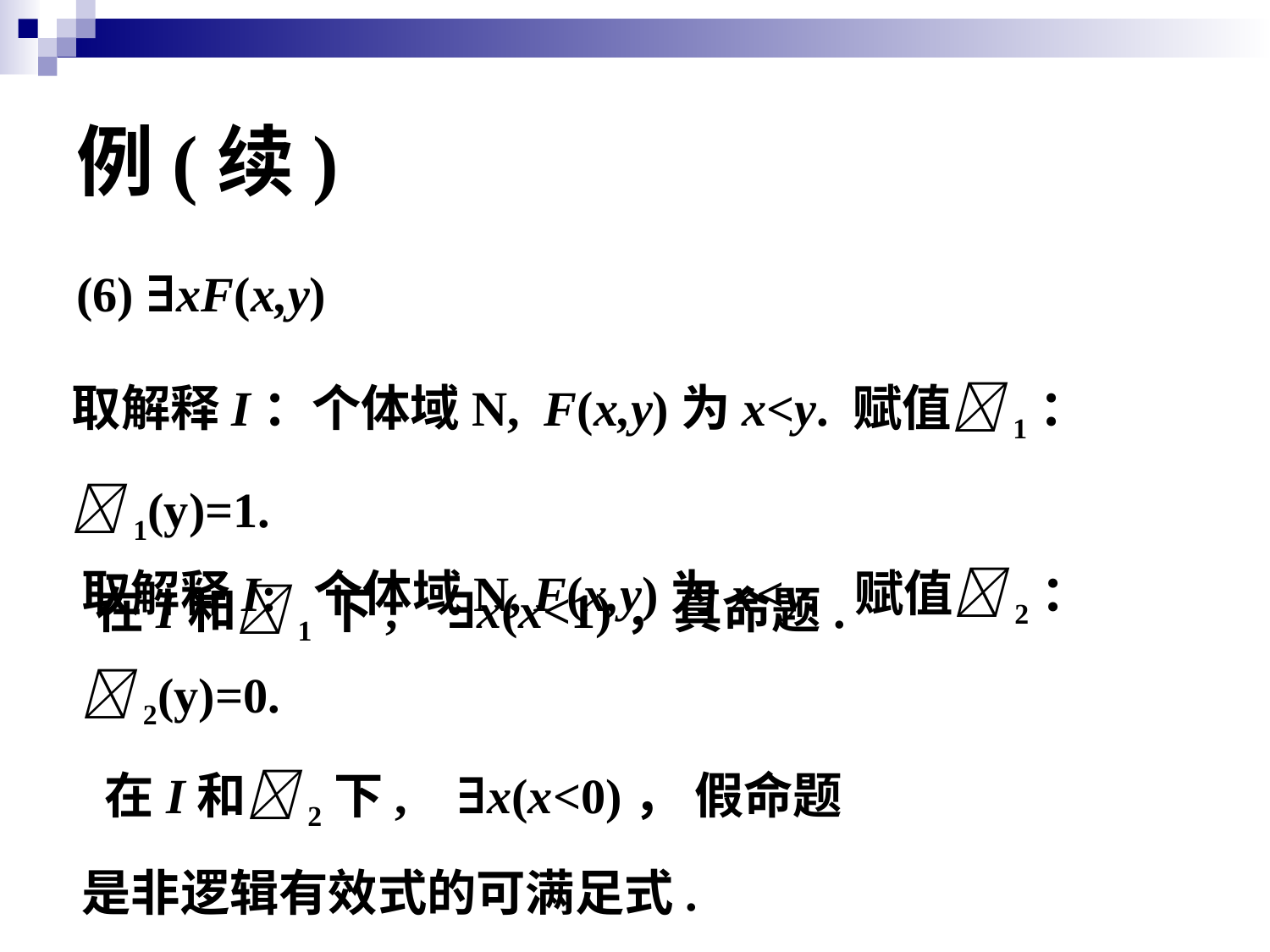

# 例(续)
(6) ∃xF(x,y)

取解释I：个体域N,  F(x,y)为x<y. 赋值σ1：σ1(y)=1.
 在I和σ1下,    ∃x(x<1)，真命题.
取解释I:  个体域N, F(x,y)为x<y.  赋值σ2：σ2(y)=0.
 在I和σ2下,    ∃x(x<0)， 假命题
是非逻辑有效式的可满足式.
17